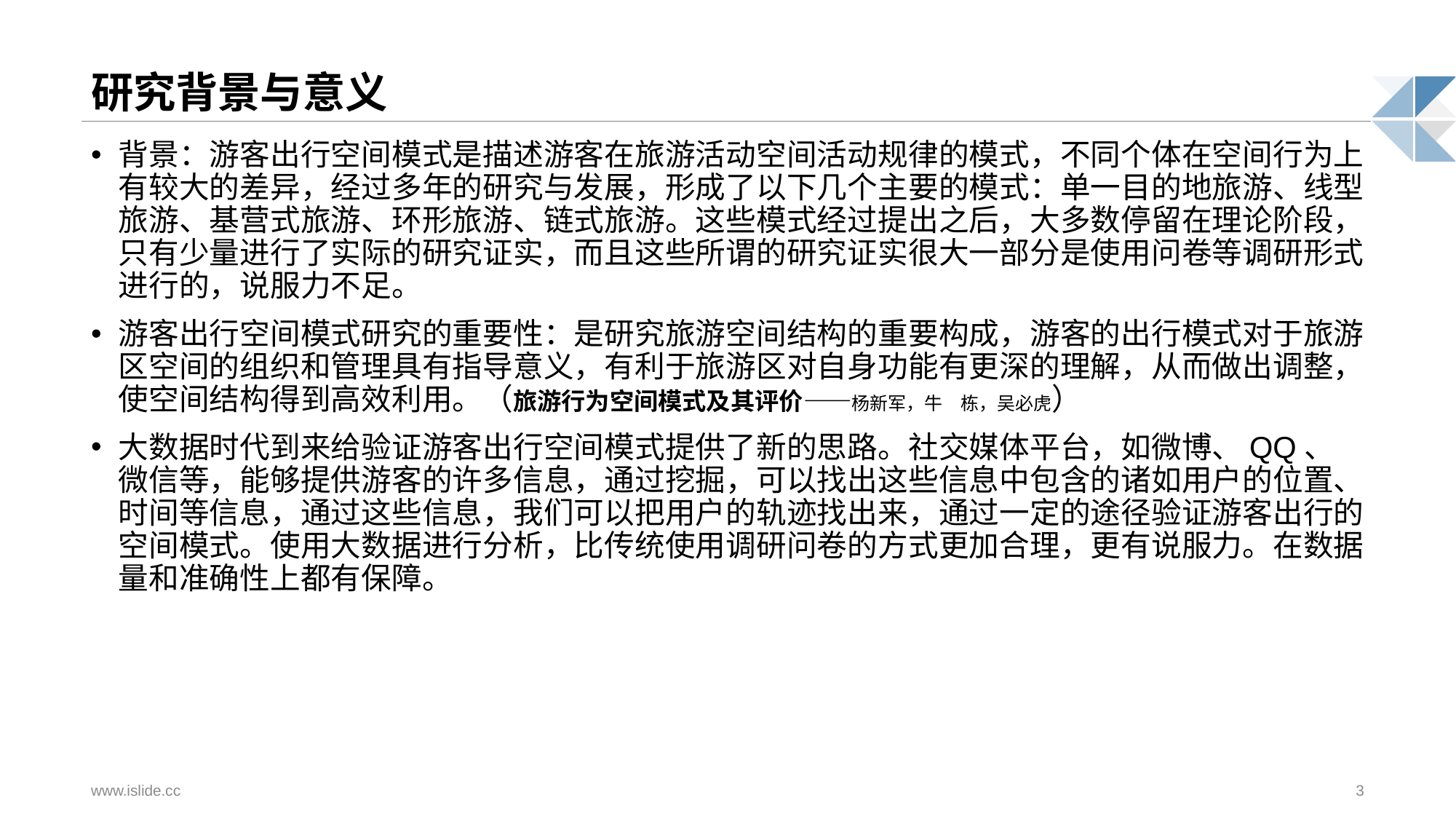

# 研究背景与意义
背景：游客出行空间模式是描述游客在旅游活动空间活动规律的模式，不同个体在空间行为上有较大的差异，经过多年的研究与发展，形成了以下几个主要的模式：单一目的地旅游、线型旅游、基营式旅游、环形旅游、链式旅游。这些模式经过提出之后，大多数停留在理论阶段，只有少量进行了实际的研究证实，而且这些所谓的研究证实很大一部分是使用问卷等调研形式进行的，说服力不足。
游客出行空间模式研究的重要性：是研究旅游空间结构的重要构成，游客的出行模式对于旅游区空间的组织和管理具有指导意义，有利于旅游区对自身功能有更深的理解，从而做出调整，使空间结构得到高效利用。（旅游行为空间模式及其评价——杨新军，牛　栋，吴必虎）
大数据时代到来给验证游客出行空间模式提供了新的思路。社交媒体平台，如微博、QQ、微信等，能够提供游客的许多信息，通过挖掘，可以找出这些信息中包含的诸如用户的位置、时间等信息，通过这些信息，我们可以把用户的轨迹找出来，通过一定的途径验证游客出行的空间模式。使用大数据进行分析，比传统使用调研问卷的方式更加合理，更有说服力。在数据量和准确性上都有保障。
www.islide.cc
3